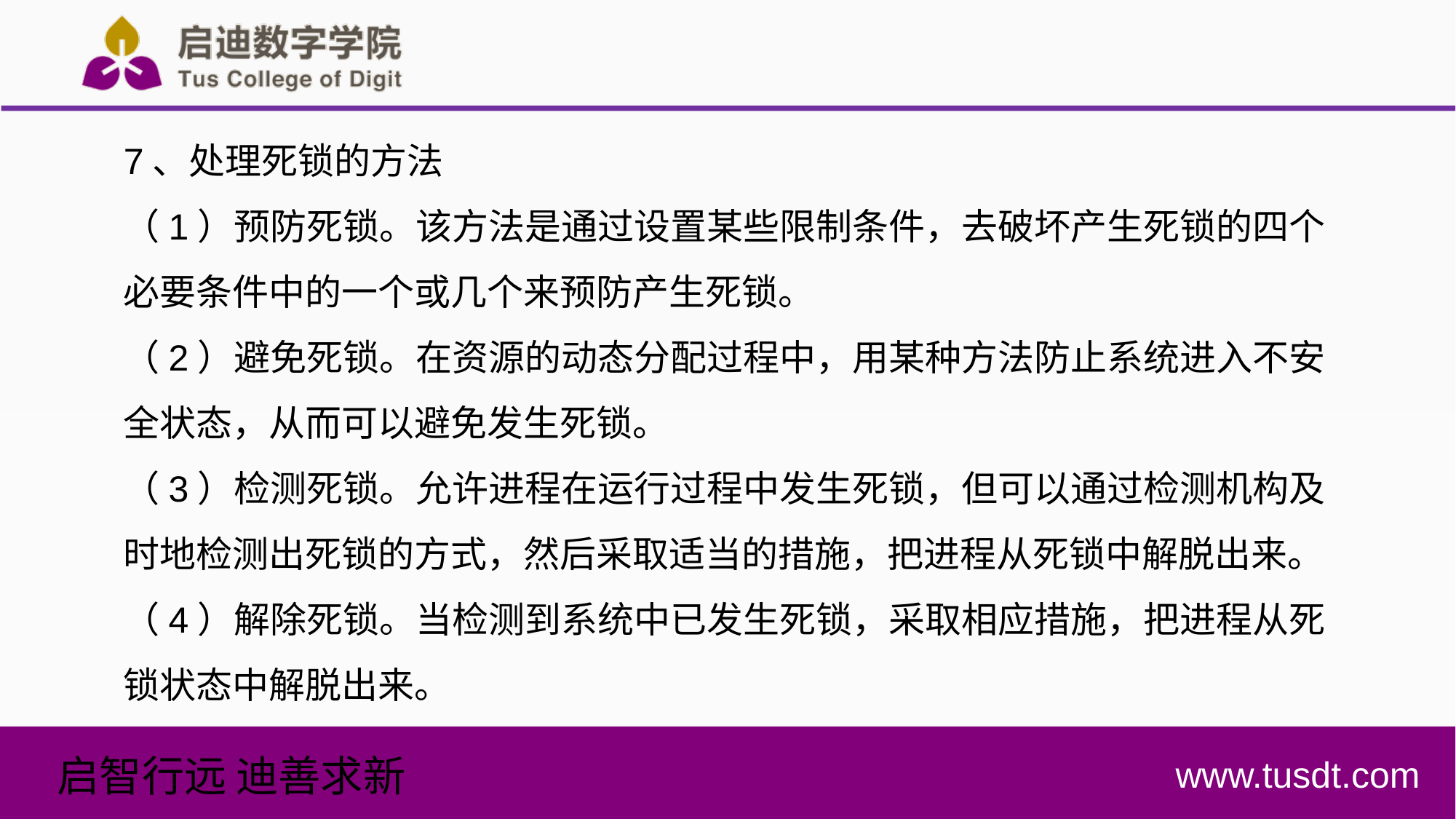

7、处理死锁的方法
（1）预防死锁。该方法是通过设置某些限制条件，去破坏产生死锁的四个必要条件中的一个或几个来预防产生死锁。
（2）避免死锁。在资源的动态分配过程中，用某种方法防止系统进入不安全状态，从而可以避免发生死锁。
（3）检测死锁。允许进程在运行过程中发生死锁，但可以通过检测机构及时地检测出死锁的方式，然后采取适当的措施，把进程从死锁中解脱出来。
（4）解除死锁。当检测到系统中已发生死锁，采取相应措施，把进程从死锁状态中解脱出来。